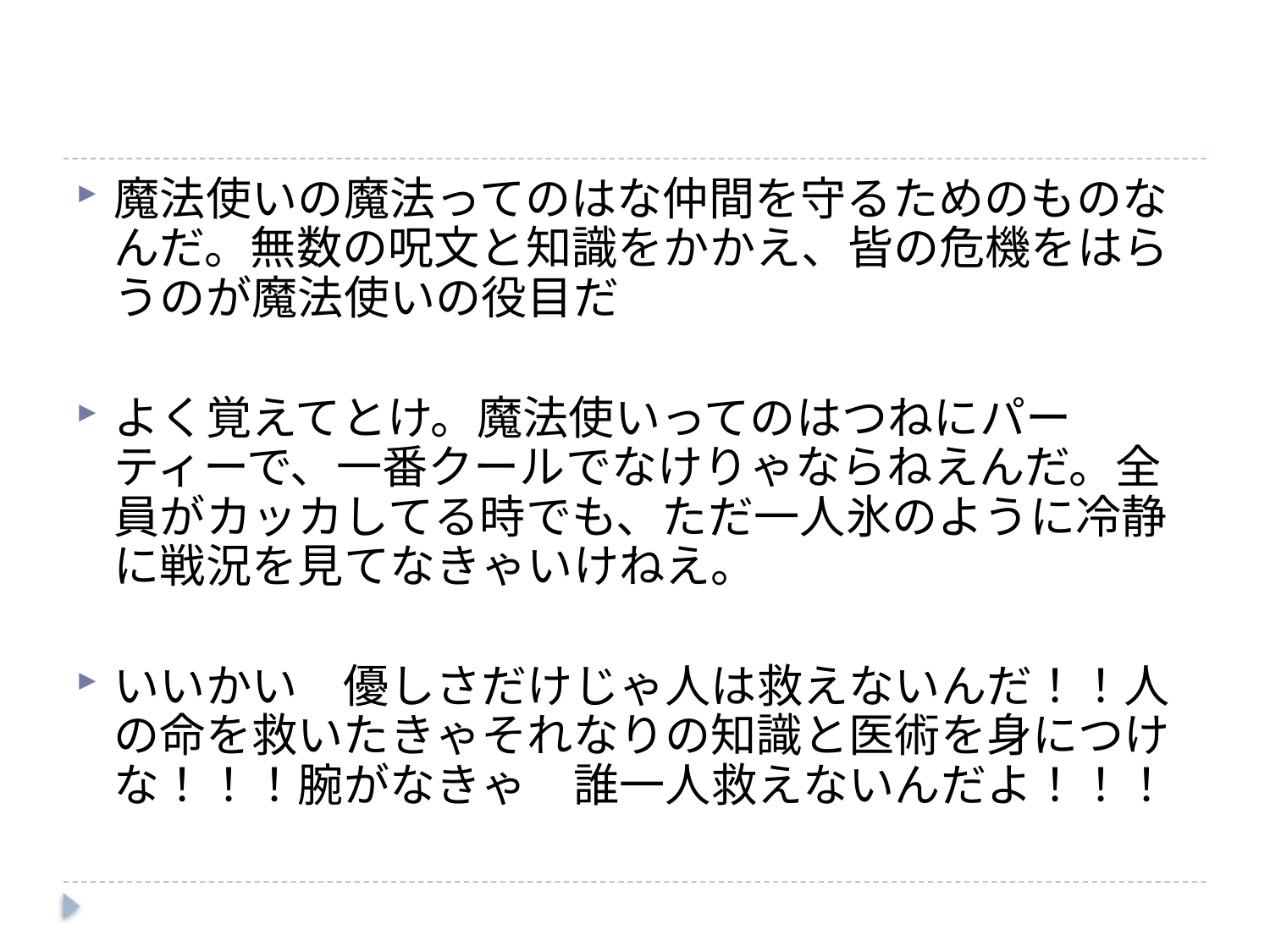

#
魔法使いの魔法ってのはな仲間を守るためのものなんだ。無数の呪文と知識をかかえ、皆の危機をはらうのが魔法使いの役目だ

よく覚えてとけ。魔法使いってのはつねにパーティーで、一番クールでなけりゃならねえんだ。全員がカッカしてる時でも、ただ一人氷のように冷静に戦況を見てなきゃいけねえ。

いいかい　優しさだけじゃ人は救えないんだ！！人の命を救いたきゃそれなりの知識と医術を身につけな！！！腕がなきゃ　誰一人救えないんだよ！！！